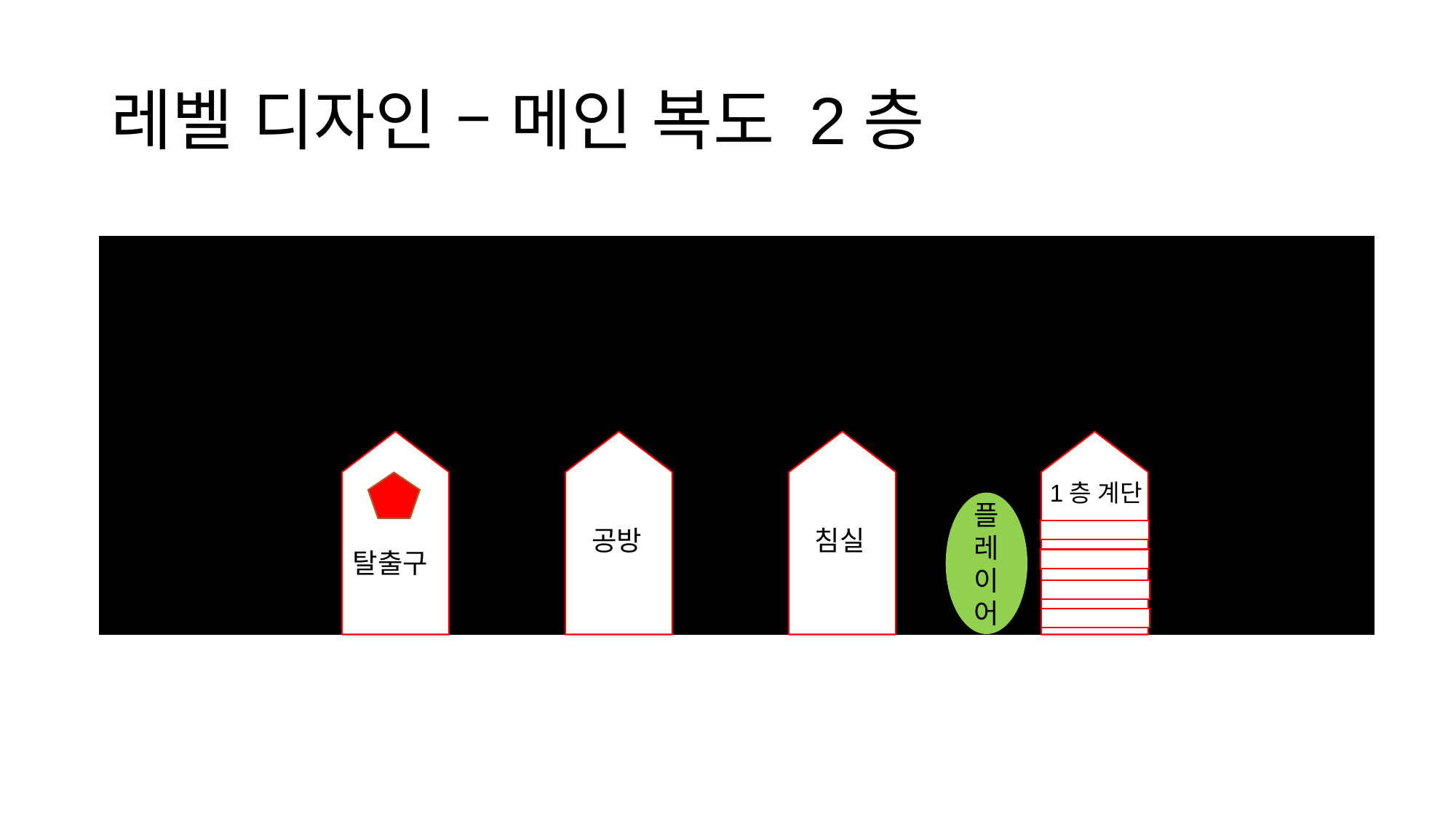

# 레벨 디자인 – 메인 복도 2층

1층 계단
플레이어

침실
공방
탈출구